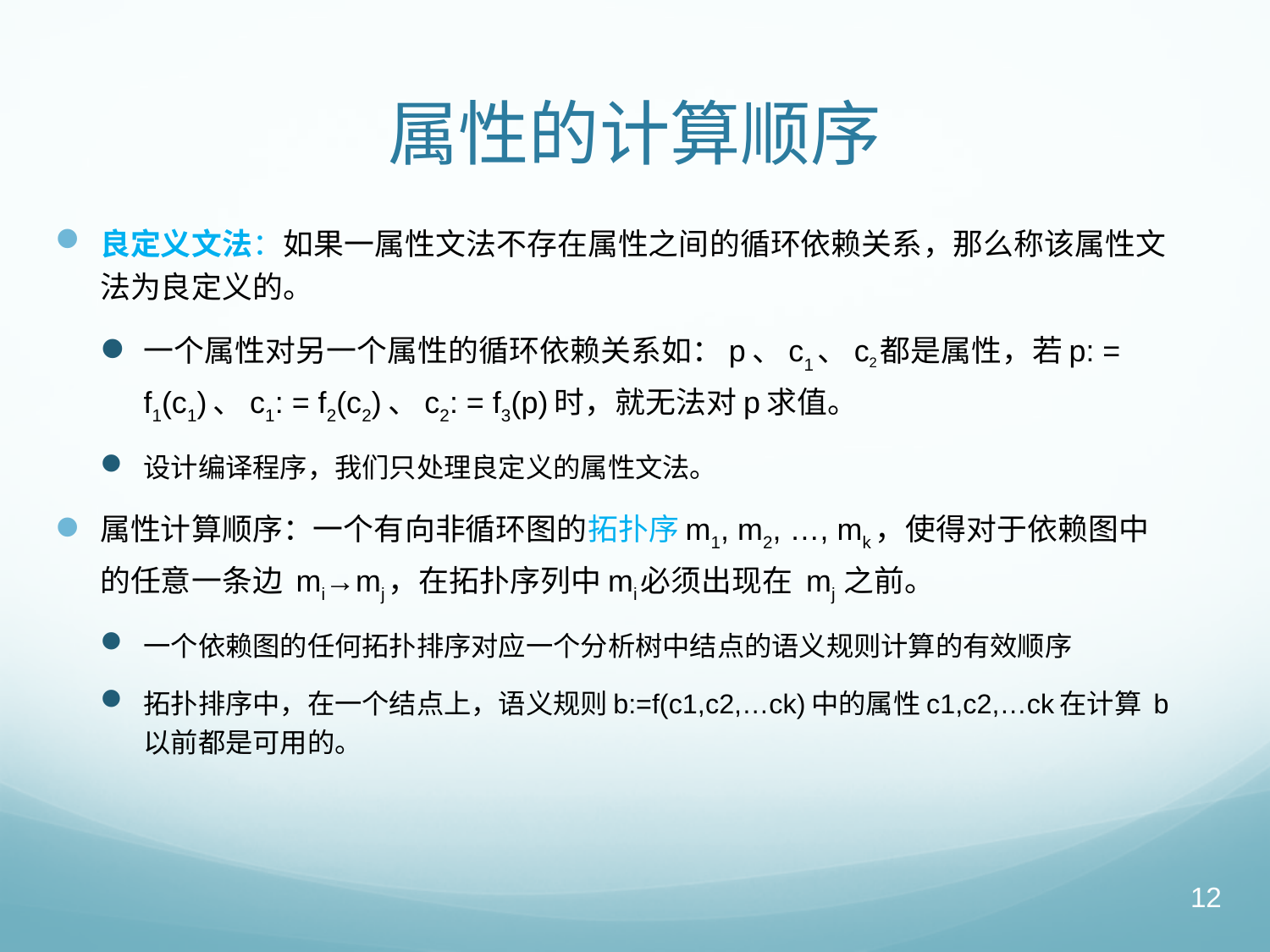

# 属性的计算顺序
良定义文法：如果一属性文法不存在属性之间的循环依赖关系，那么称该属性文法为良定义的。
一个属性对另一个属性的循环依赖关系如：p、c1、c2都是属性，若p: = f1(c1)、c1: = f2(c2)、c2: = f3(p)时，就无法对p求值。
设计编译程序，我们只处理良定义的属性文法。
属性计算顺序：一个有向非循环图的拓扑序m1, m2, …, mk，使得对于依赖图中的任意一条边 mi→mj，在拓扑序列中mi必须出现在 mj 之前。
一个依赖图的任何拓扑排序对应一个分析树中结点的语义规则计算的有效顺序
拓扑排序中，在一个结点上，语义规则b:=f(c1,c2,…ck)中的属性c1,c2,…ck在计算 b 以前都是可用的。

12